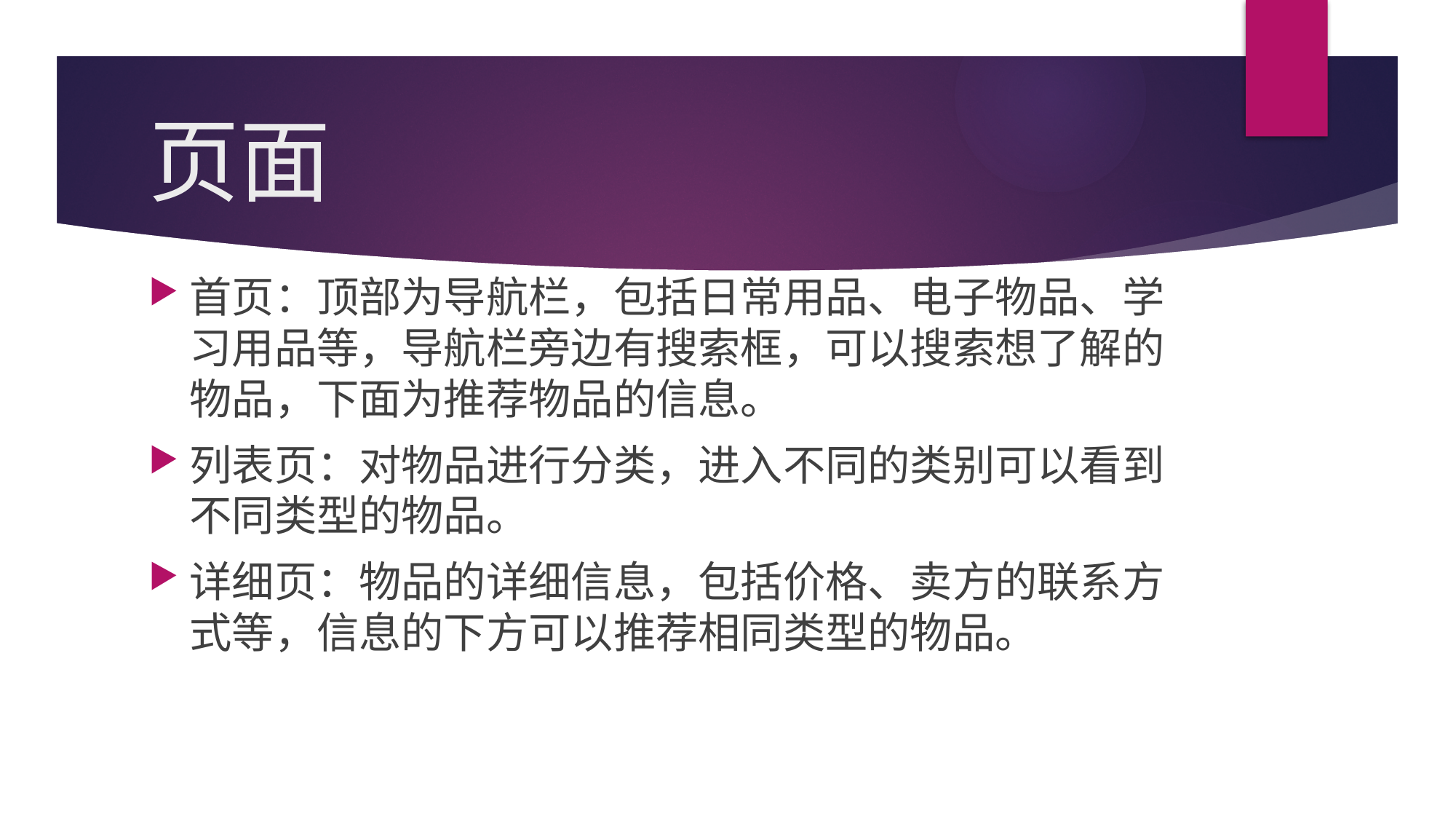

# 页面
首页：顶部为导航栏，包括日常用品、电子物品、学习用品等，导航栏旁边有搜索框，可以搜索想了解的物品，下面为推荐物品的信息。
列表页：对物品进行分类，进入不同的类别可以看到不同类型的物品。
详细页：物品的详细信息，包括价格、卖方的联系方式等，信息的下方可以推荐相同类型的物品。